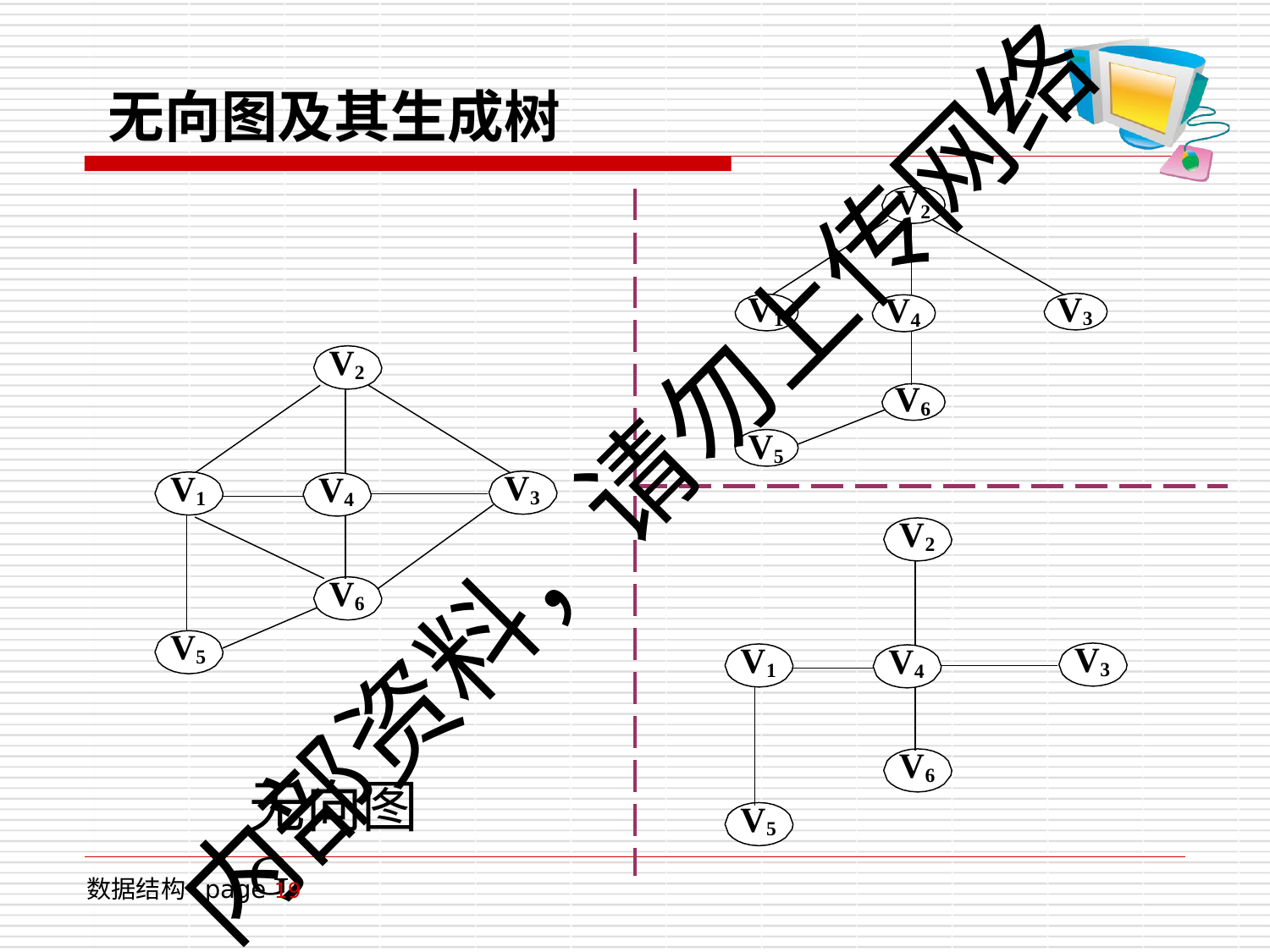

# 无向图及其生成树

V2

V3
V1
V4

V2

V6
V5

内部资料，请勿上传网络
V3
V1
V4

V2

V6

V5

V3
V1
V4

V6

无向图G
V5

数据结构 page 19